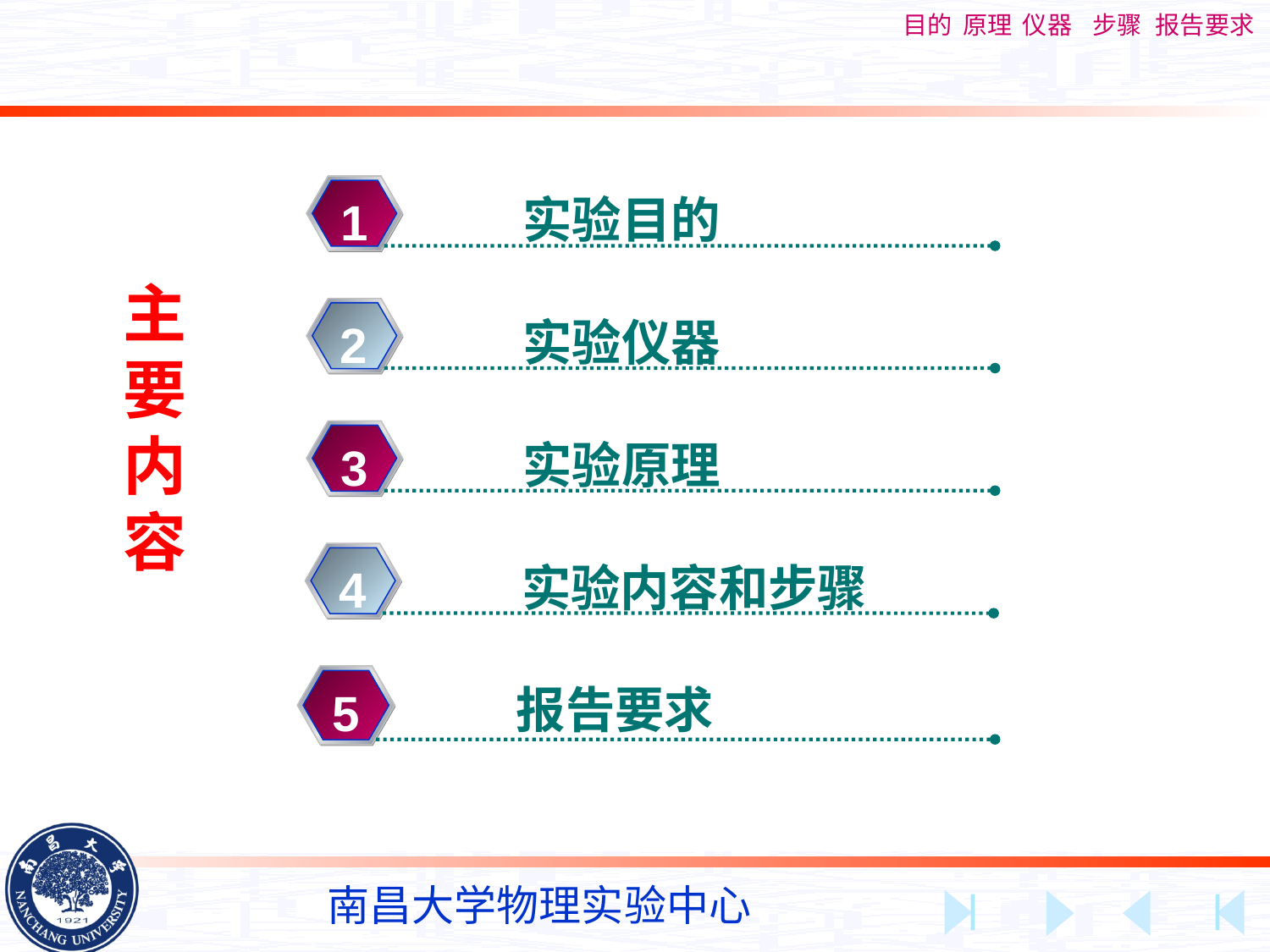

实验目的
1

实验仪器
2

实验原理
3

实验内容和步骤
4

报告要求
5

主
要
内
容